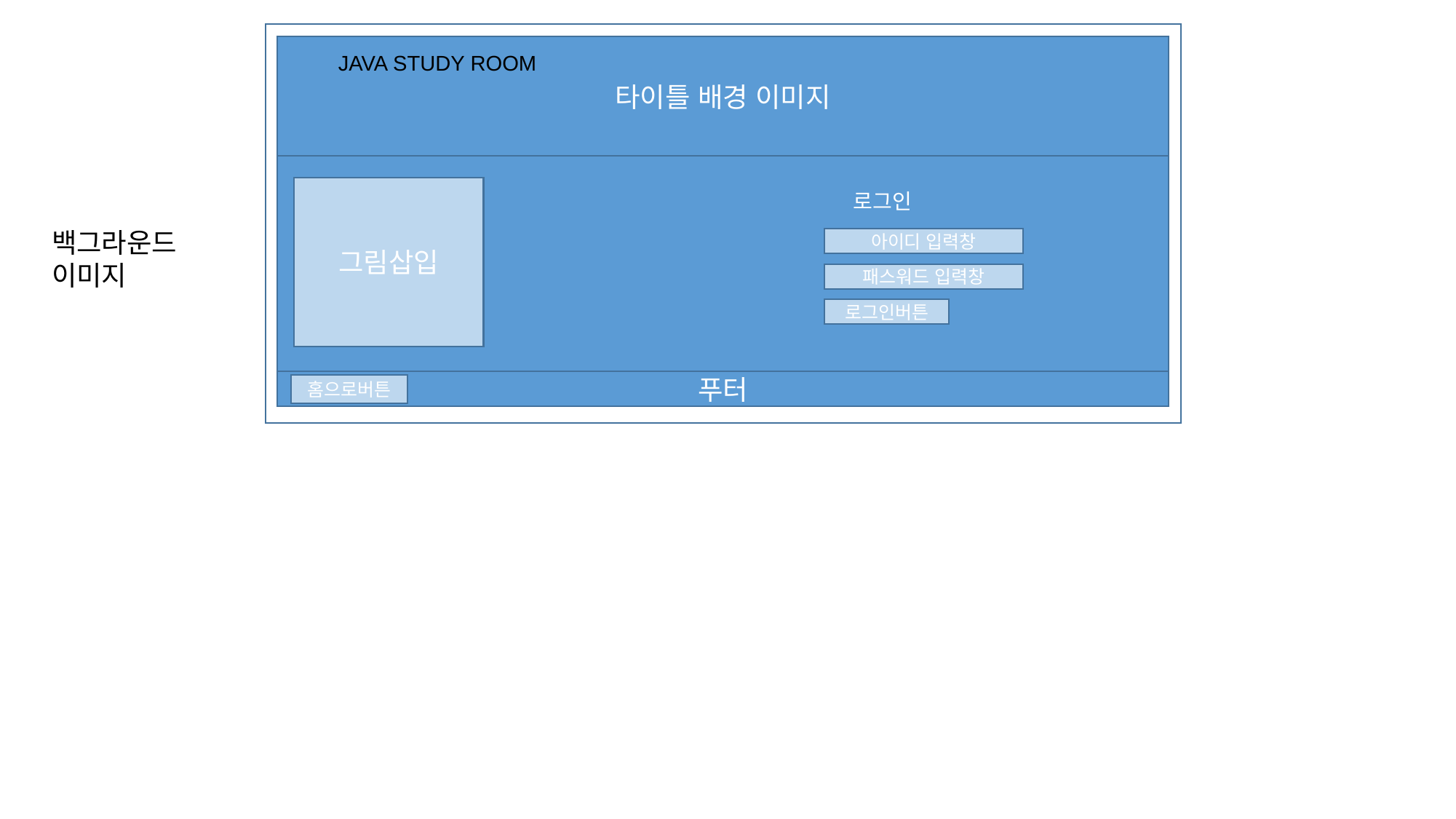

타이틀 배경 이미지
JAVA STUDY ROOM

                                         로그인

그림삽입
백그라운드
이미지
아이디 입력창
패스워드 입력창
로그인버튼
푸터
홈으로버튼